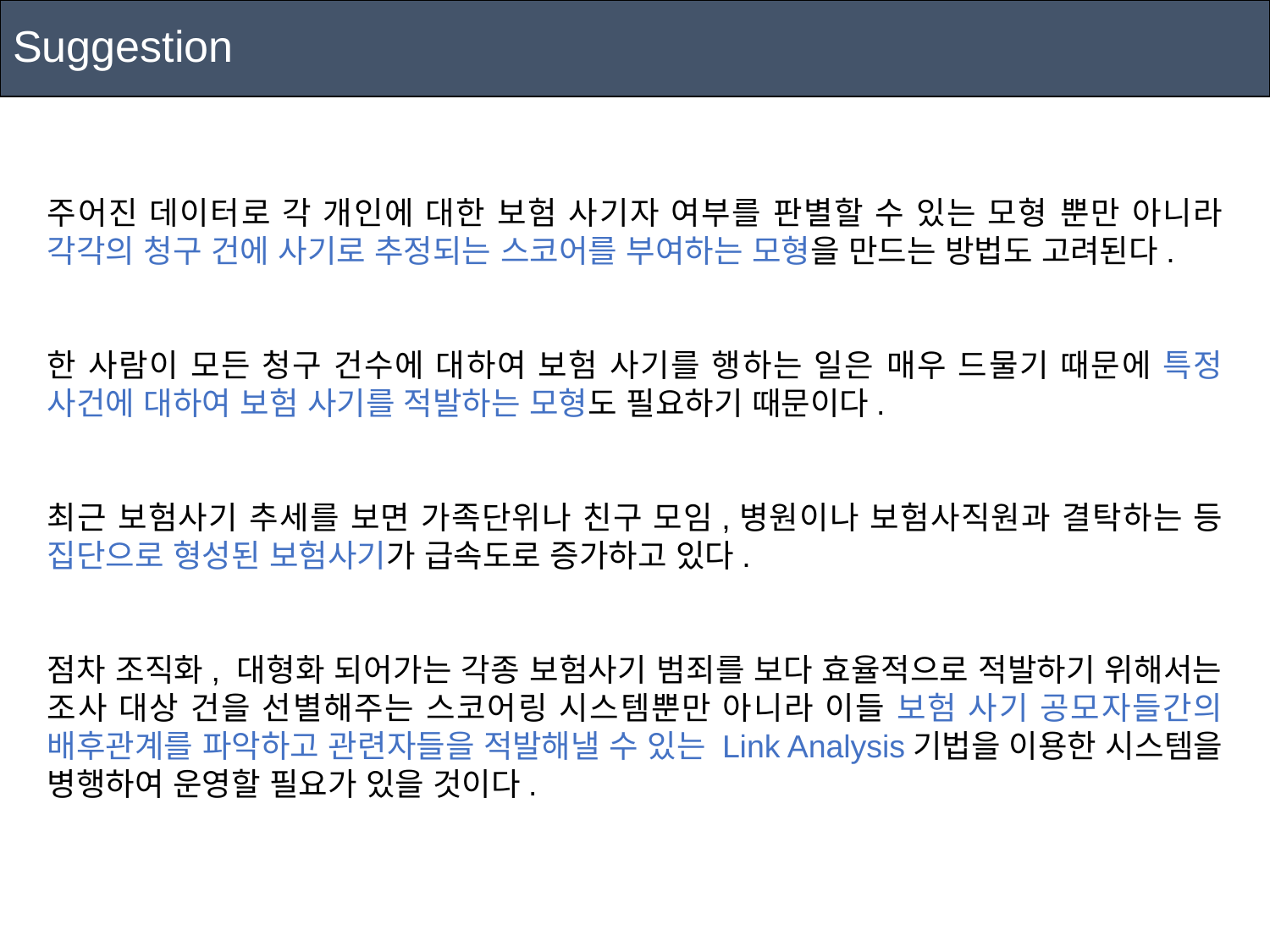

# Suggestion

주어진 데이터로 각 개인에 대한 보험 사기자 여부를 판별할 수 있는 모형 뿐만 아니라 각각의 청구 건에 사기로 추정되는 스코어를 부여하는 모형을 만드는 방법도 고려된다.

한 사람이 모든 청구 건수에 대하여 보험 사기를 행하는 일은 매우 드물기 때문에 특정 사건에 대하여 보험 사기를 적발하는 모형도 필요하기 때문이다.

최근 보험사기 추세를 보면 가족단위나 친구 모임,병원이나 보험사직원과 결탁하는 등 집단으로 형성된 보험사기가 급속도로 증가하고 있다.

점차 조직화, 대형화 되어가는 각종 보험사기 범죄를 보다 효율적으로 적발하기 위해서는 조사 대상 건을 선별해주는 스코어링 시스템뿐만 아니라 이들 보험 사기 공모자들간의 배후관계를 파악하고 관련자들을 적발해낼 수 있는 Link Analysis기법을 이용한 시스템을 병행하여 운영할 필요가 있을 것이다.